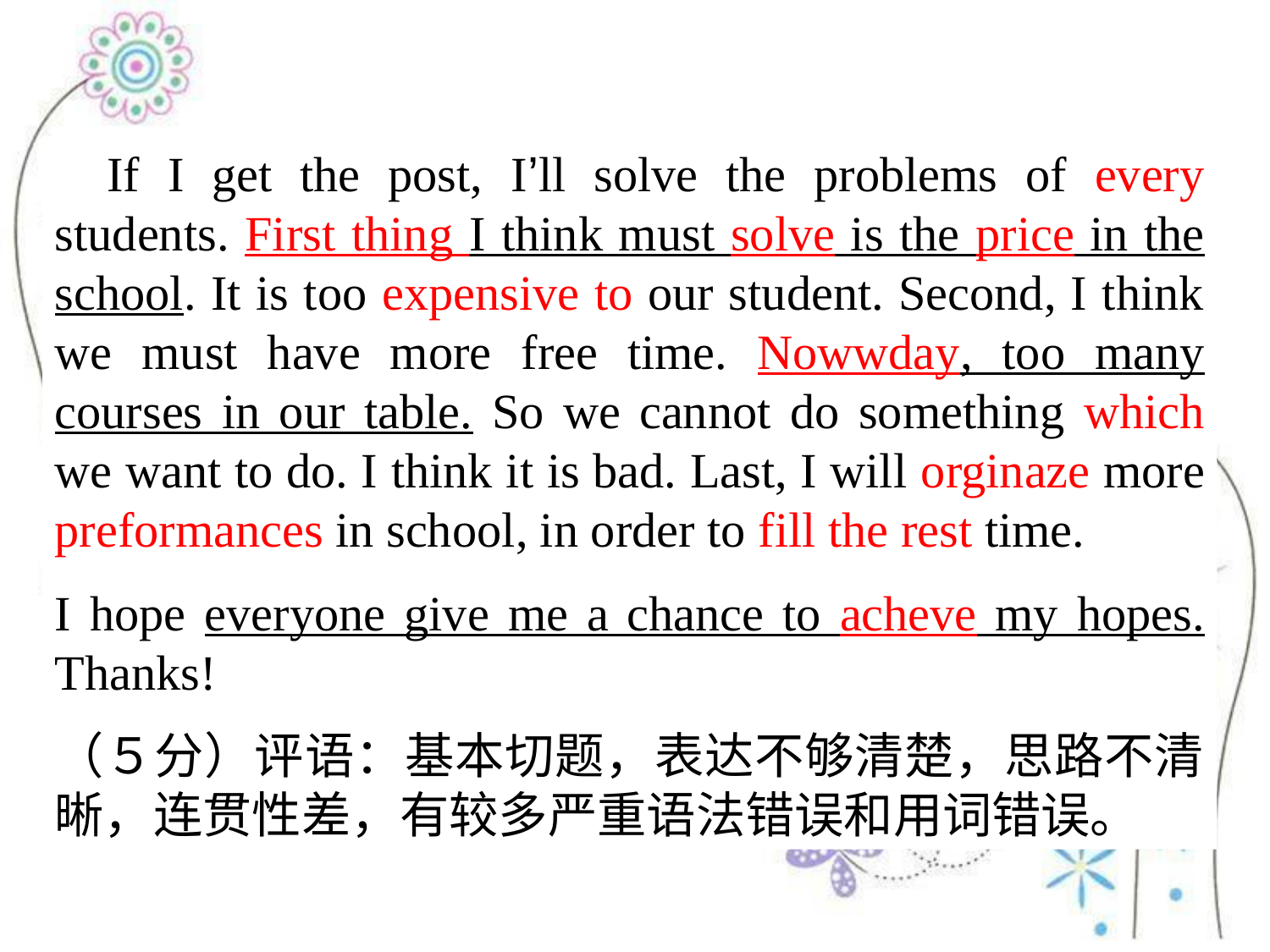

If I get the post, I’ll solve the problems of every students. First thing I think must solve is the price in the school. It is too expensive to our student. Second, I think we must have more free time. Nowwday, too many courses in our table. So we cannot do something which we want to do. I think it is bad. Last, I will orginaze more preformances in school, in order to fill the rest time.
I hope everyone give me a chance to acheve my hopes. Thanks!
（５分）评语：基本切题，表达不够清楚，思路不清晰，连贯性差，有较多严重语法错误和用词错误。